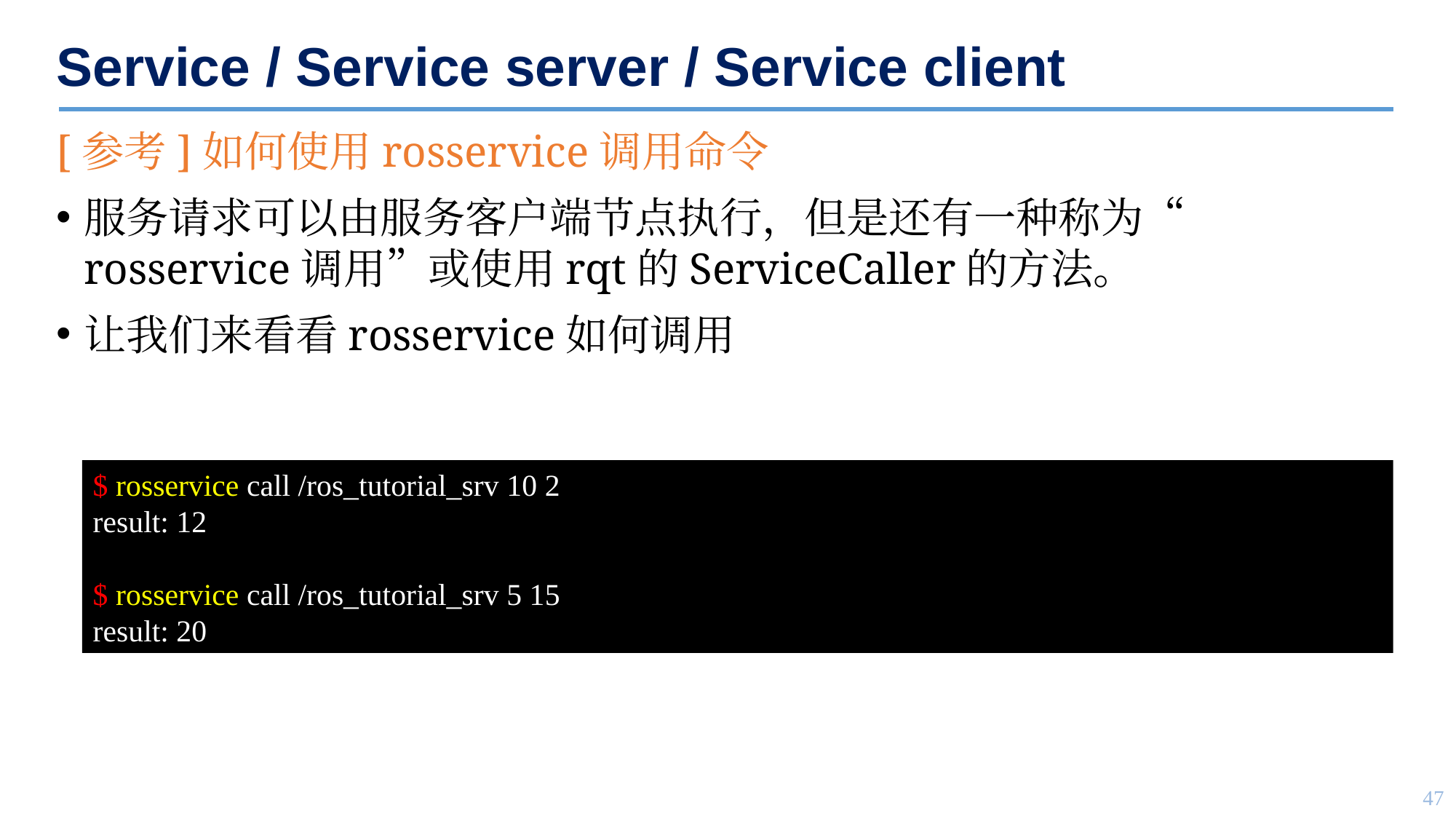

# Service / Service server / Service client
[参考]如何使用rosservice调用命令
服务请求可以由服务客户端节点执行，但是还有一种称为“ rosservice调用”或使用rqt的ServiceCaller的方法。
让我们来看看rosservice如何调用
$ rosservice call /ros_tutorial_srv 10 2
result: 12

$ rosservice call /ros_tutorial_srv 5 15
result: 20
47